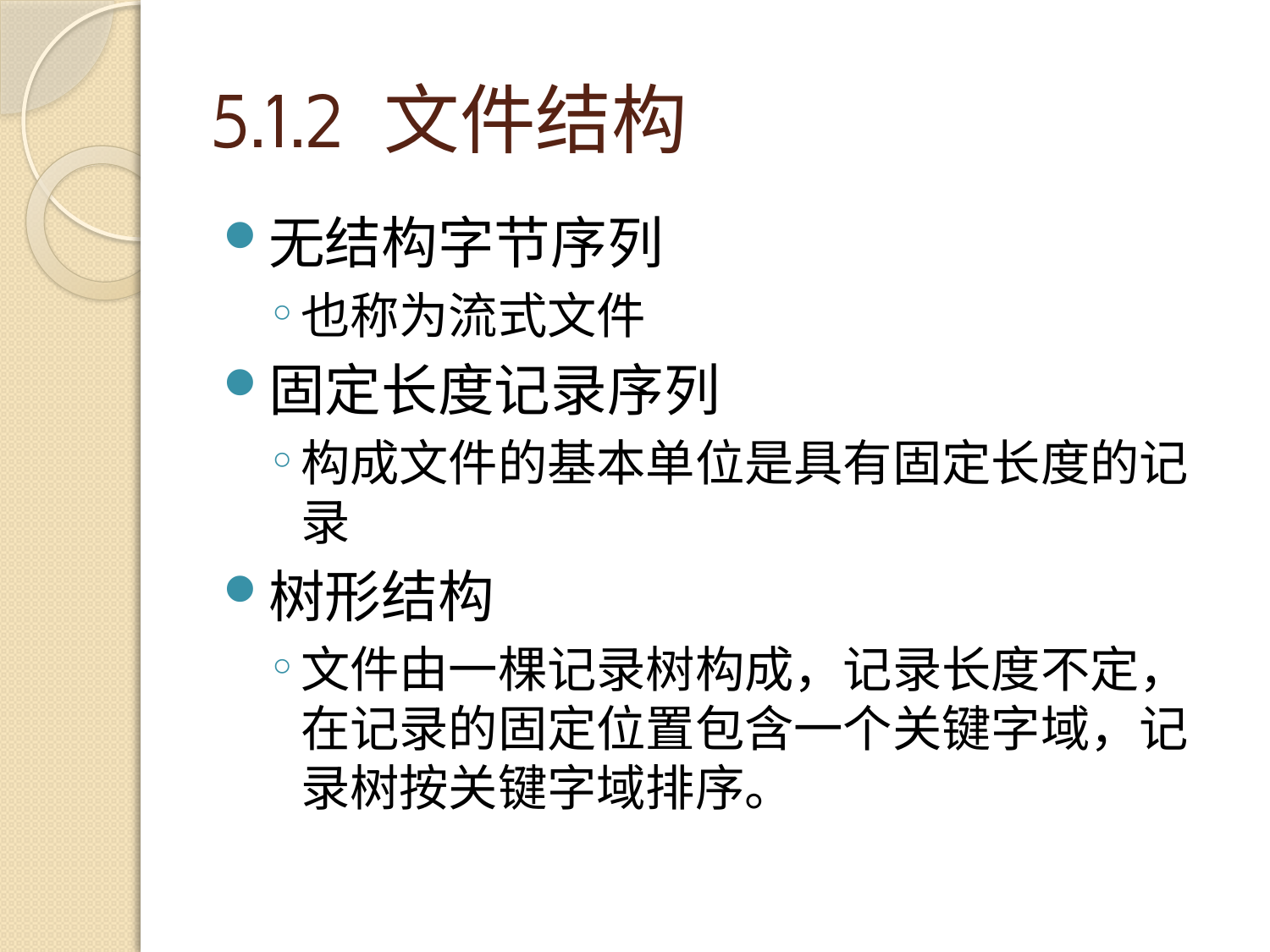

# 5.1.2 文件结构
无结构字节序列
也称为流式文件
固定长度记录序列
构成文件的基本单位是具有固定长度的记录
树形结构
文件由一棵记录树构成，记录长度不定，在记录的固定位置包含一个关键字域，记录树按关键字域排序。